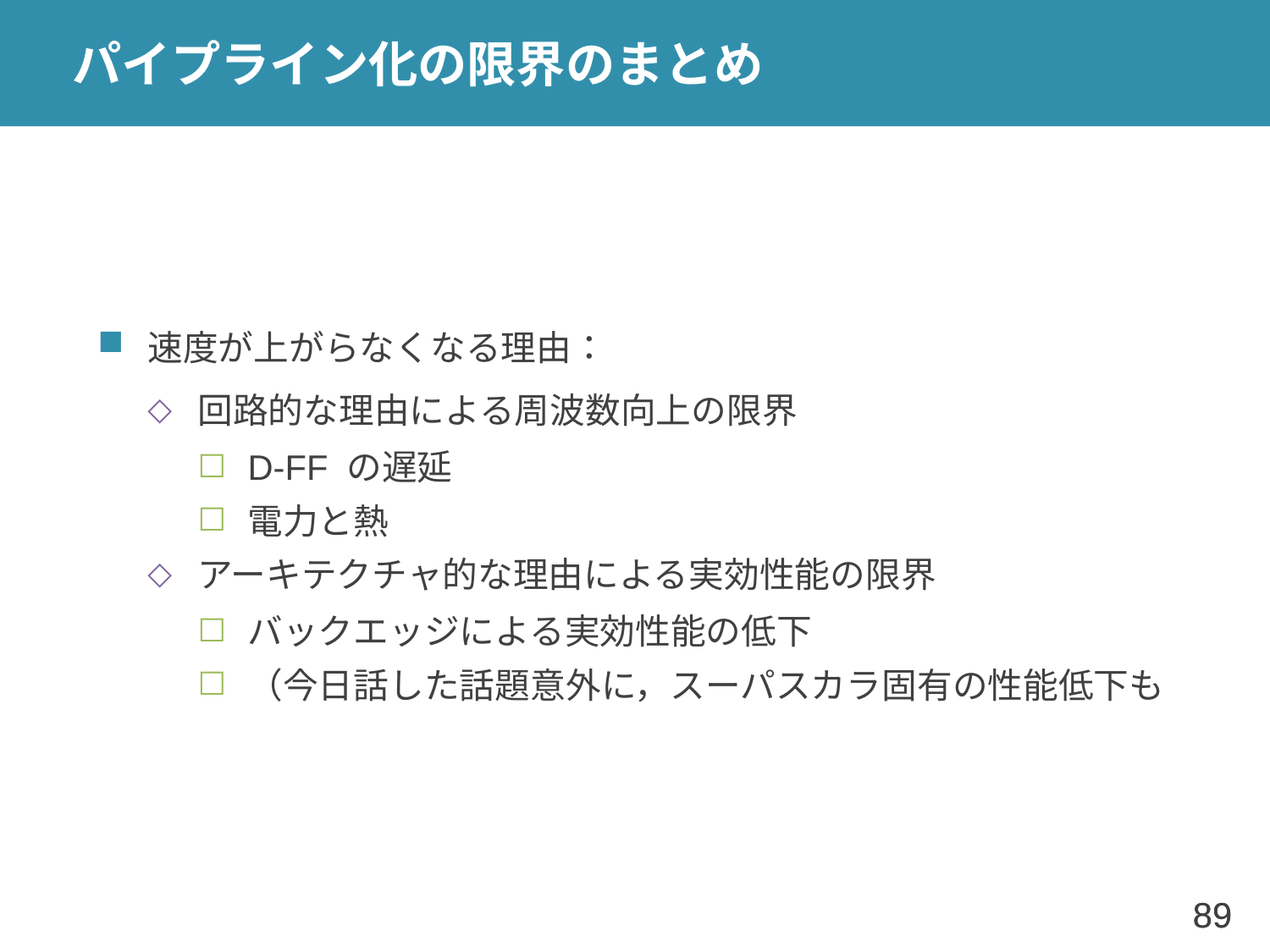

# パイプライン化の限界のまとめ
速度が上がらなくなる理由：
回路的な理由による周波数向上の限界
D-FF の遅延
電力と熱
アーキテクチャ的な理由による実効性能の限界
バックエッジによる実効性能の低下
（今日話した話題意外に，スーパスカラ固有の性能低下も